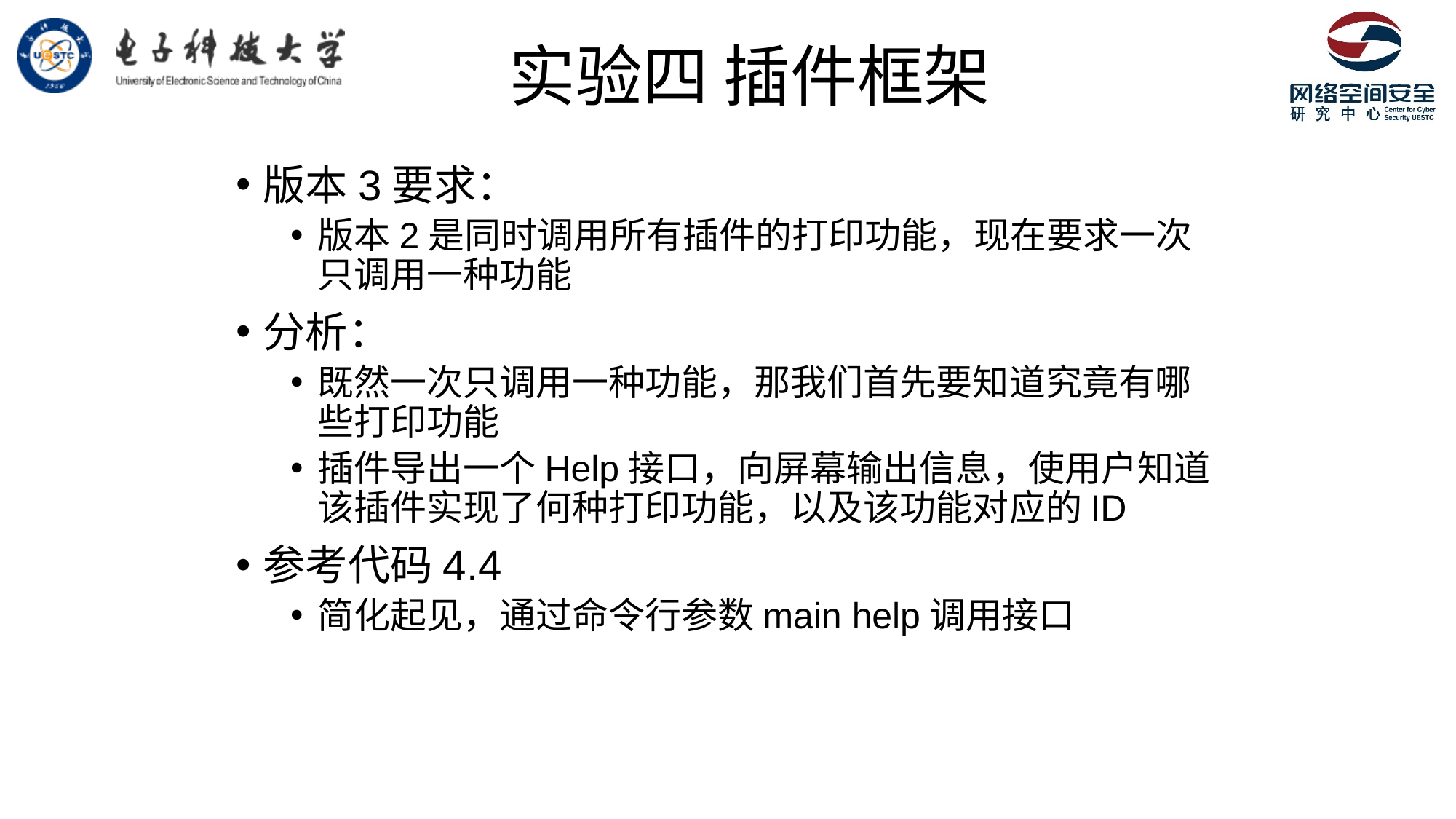

# 实验四 插件框架
版本3要求：
版本2是同时调用所有插件的打印功能，现在要求一次只调用一种功能
分析：
既然一次只调用一种功能，那我们首先要知道究竟有哪些打印功能
插件导出一个Help接口，向屏幕输出信息，使用户知道该插件实现了何种打印功能，以及该功能对应的ID
参考代码4.4
简化起见，通过命令行参数main help调用接口